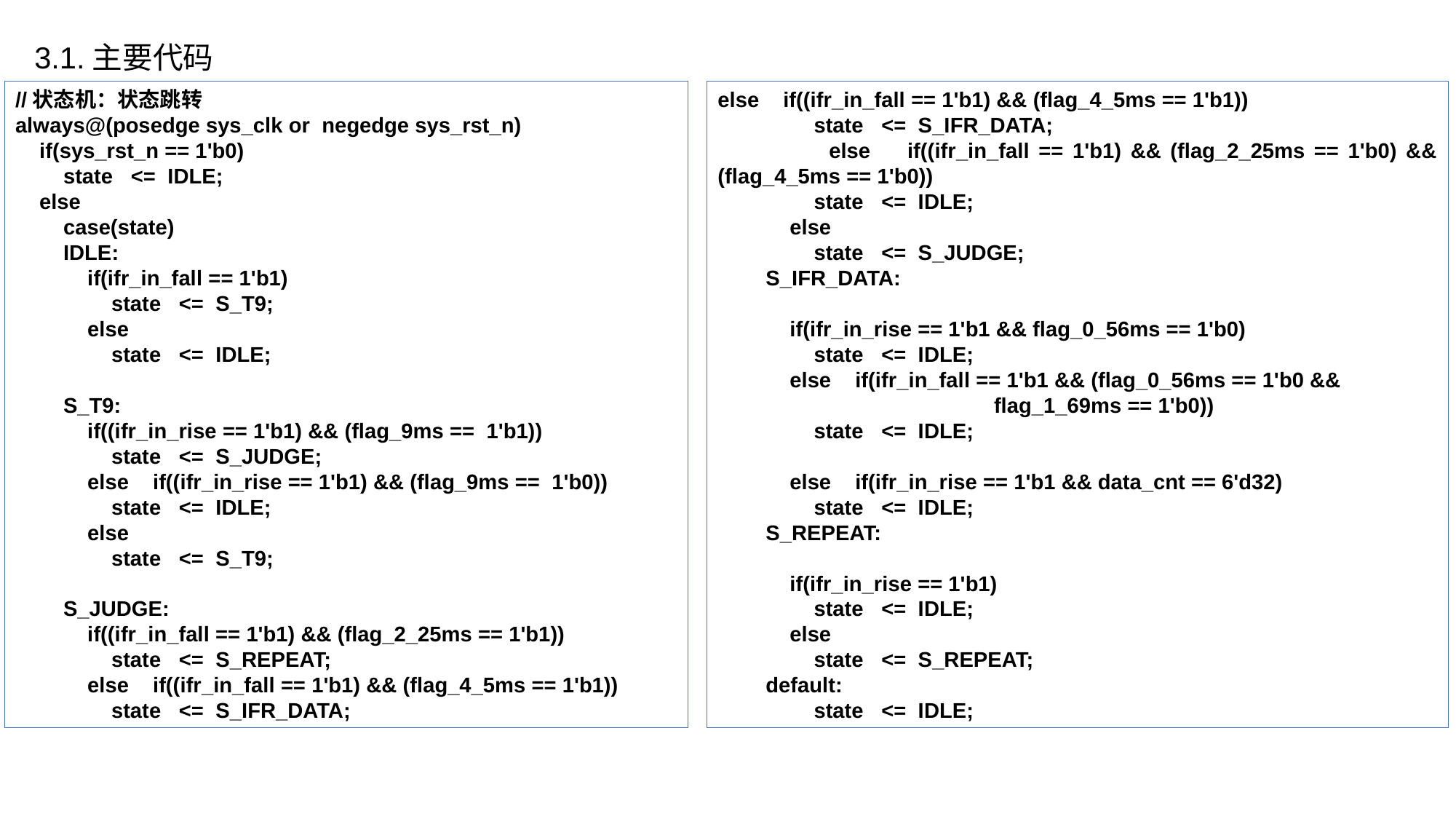

3.1.主要代码
//状态机：状态跳转
always@(posedge sys_clk or  negedge sys_rst_n)
    if(sys_rst_n == 1'b0)
        state   <=  IDLE;
    else
        case(state)
        IDLE:
            if(ifr_in_fall == 1'b1)
                state   <=  S_T9;
            else
                state   <=  IDLE;

        S_T9:
            if((ifr_in_rise == 1'b1) && (flag_9ms ==  1'b1))
                state   <=  S_JUDGE;
            else    if((ifr_in_rise == 1'b1) && (flag_9ms ==  1'b0))
                state   <=  IDLE;
            else
                state   <=  S_T9;

        S_JUDGE:
            if((ifr_in_fall == 1'b1) && (flag_2_25ms == 1'b1))
                state   <=  S_REPEAT;
            else    if((ifr_in_fall == 1'b1) && (flag_4_5ms == 1'b1))
                state   <=  S_IFR_DATA;
else    if((ifr_in_fall == 1'b1) && (flag_4_5ms == 1'b1))
                state   <=  S_IFR_DATA;
            else    if((ifr_in_fall == 1'b1) && (flag_2_25ms == 1'b0) && (flag_4_5ms == 1'b0))
                state   <=  IDLE;
            else
                state   <=  S_JUDGE;
        S_IFR_DATA:

            if(ifr_in_rise == 1'b1 && flag_0_56ms == 1'b0)
                state   <=  IDLE;
            else    if(ifr_in_fall == 1'b1 && (flag_0_56ms == 1'b0 &&
                                              flag_1_69ms == 1'b0))
                state   <=  IDLE;

            else    if(ifr_in_rise == 1'b1 && data_cnt == 6'd32)
                state   <=  IDLE;
        S_REPEAT:

            if(ifr_in_rise == 1'b1)
                state   <=  IDLE;
            else
                state   <=  S_REPEAT;
        default:
                state   <=  IDLE;